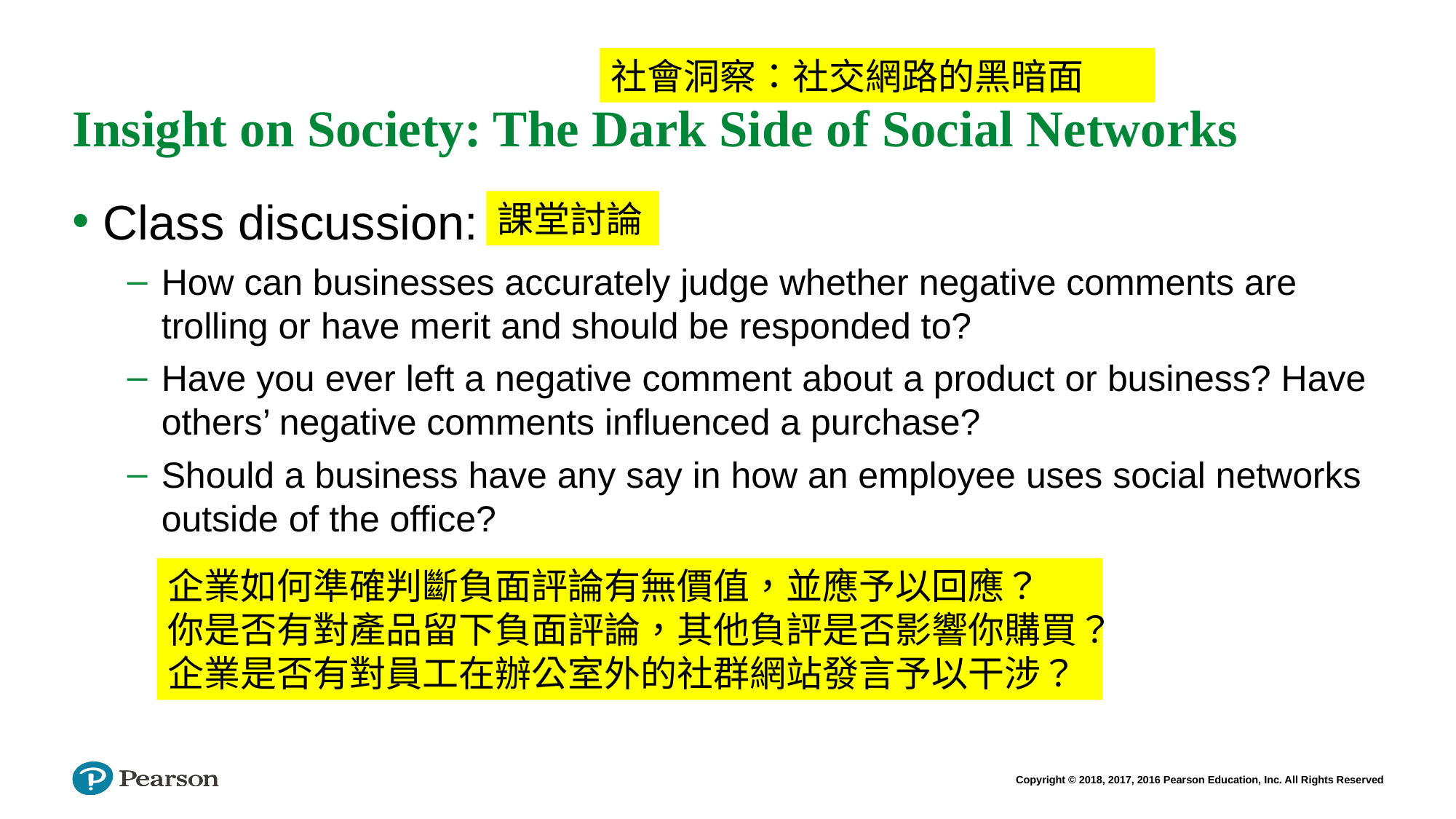

# Insight on Society: The Dark Side of Social Networks
社會洞察：社交網路的黑暗面
Class discussion:
How can businesses accurately judge whether negative comments are trolling or have merit and should be responded to?
Have you ever left a negative comment about a product or business? Have others’ negative comments influenced a purchase?
Should a business have any say in how an employee uses social networks outside of the office?
課堂討論
企業如何準確判斷負面評論有無價值，並應予以回應？
你是否有對產品留下負面評論，其他負評是否影響你購買？
企業是否有對員工在辦公室外的社群網站發言予以干涉？